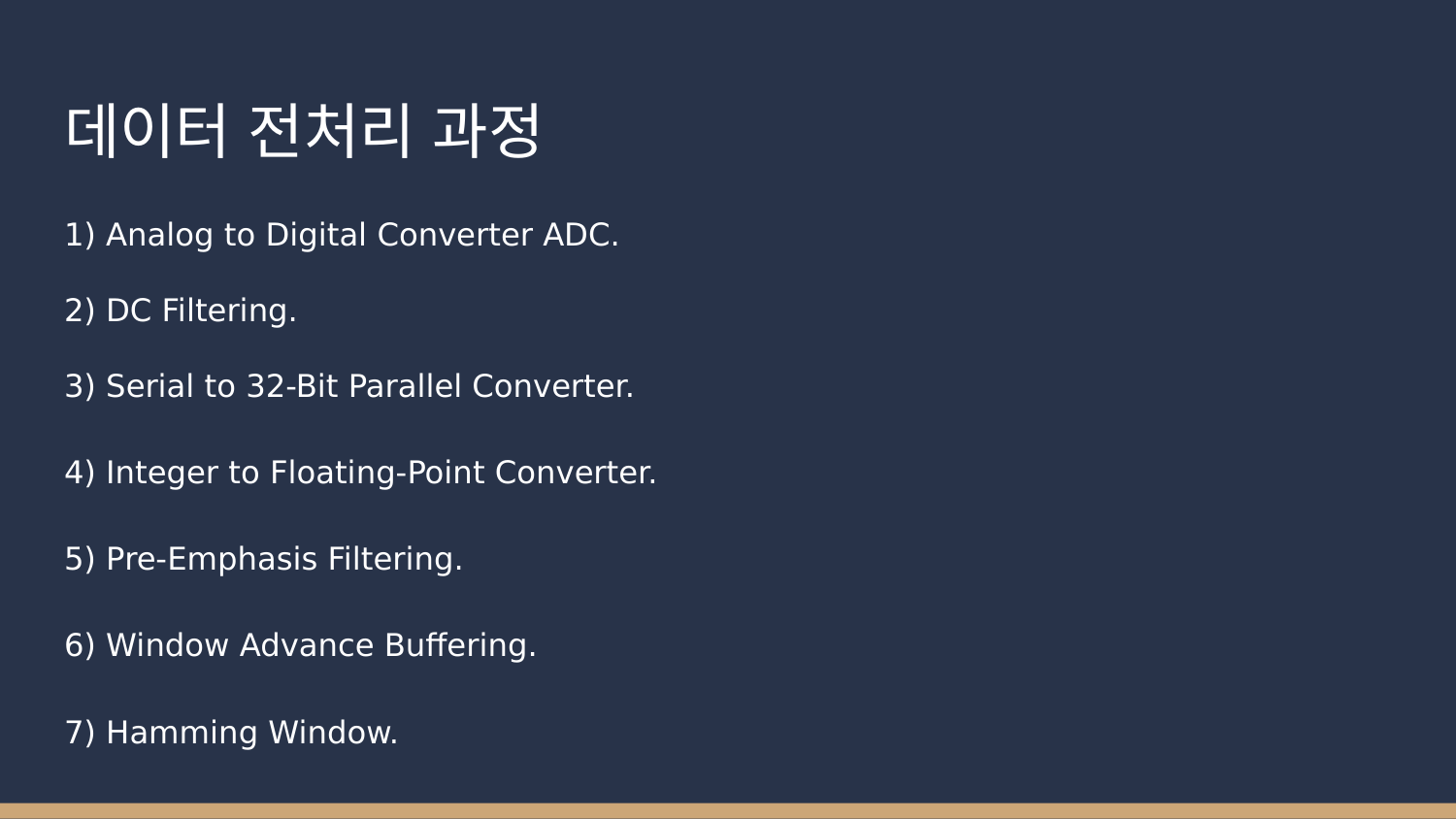

# 데이터 전처리 과정
1) Analog to Digital Converter ADC.
2) DC Filtering.
3) Serial to 32-Bit Parallel Converter.

4) Integer to Floating-Point Converter.

5) Pre-Emphasis Filtering.

6) Window Advance Buffering.

7) Hamming Window.